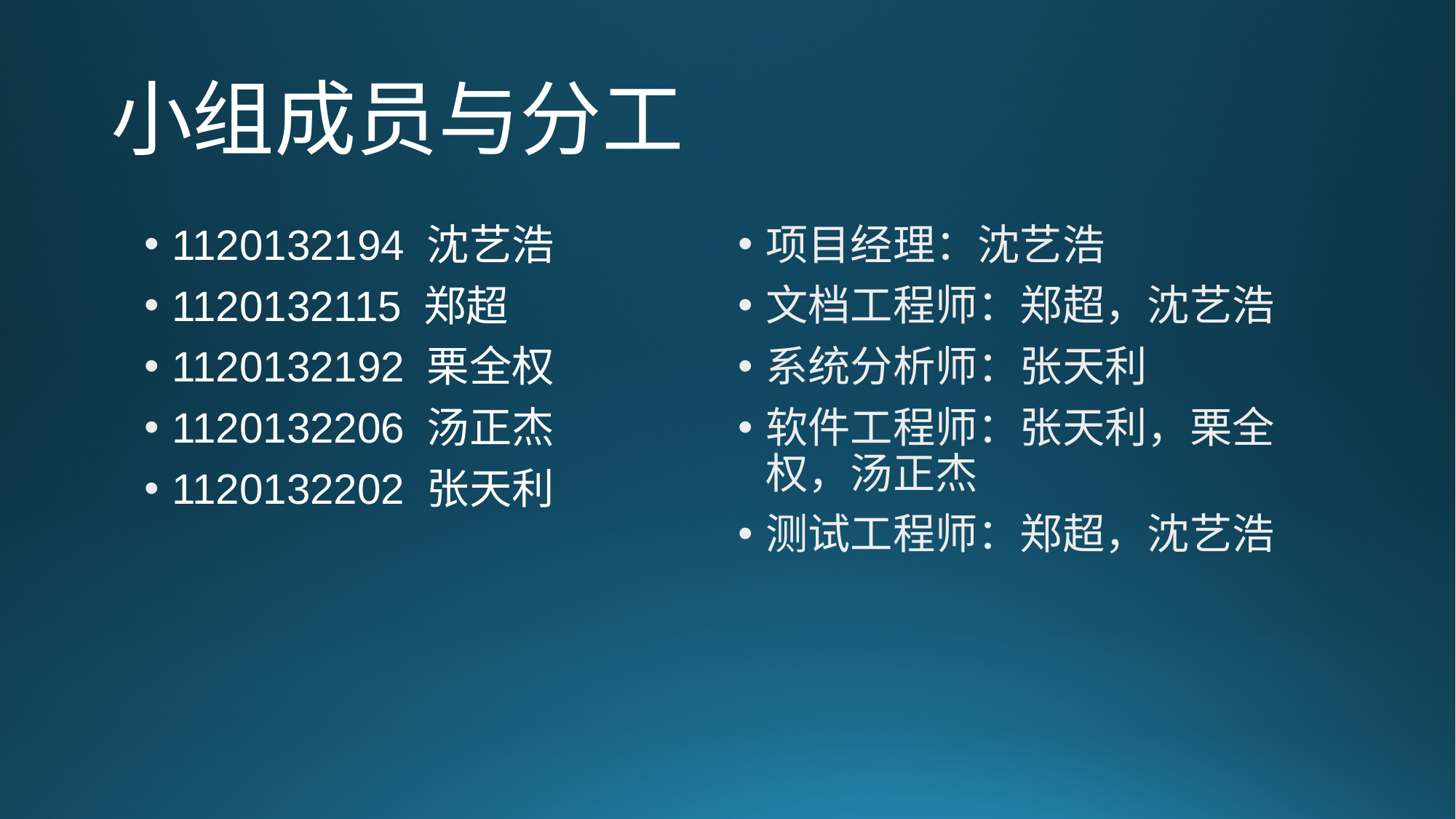

# 小组成员与分工
1120132194 沈艺浩
1120132115 郑超
1120132192 栗全权
1120132206 汤正杰
1120132202 张天利
项目经理：沈艺浩
文档工程师：郑超，沈艺浩
系统分析师：张天利
软件工程师：张天利，栗全权，汤正杰
测试工程师：郑超，沈艺浩